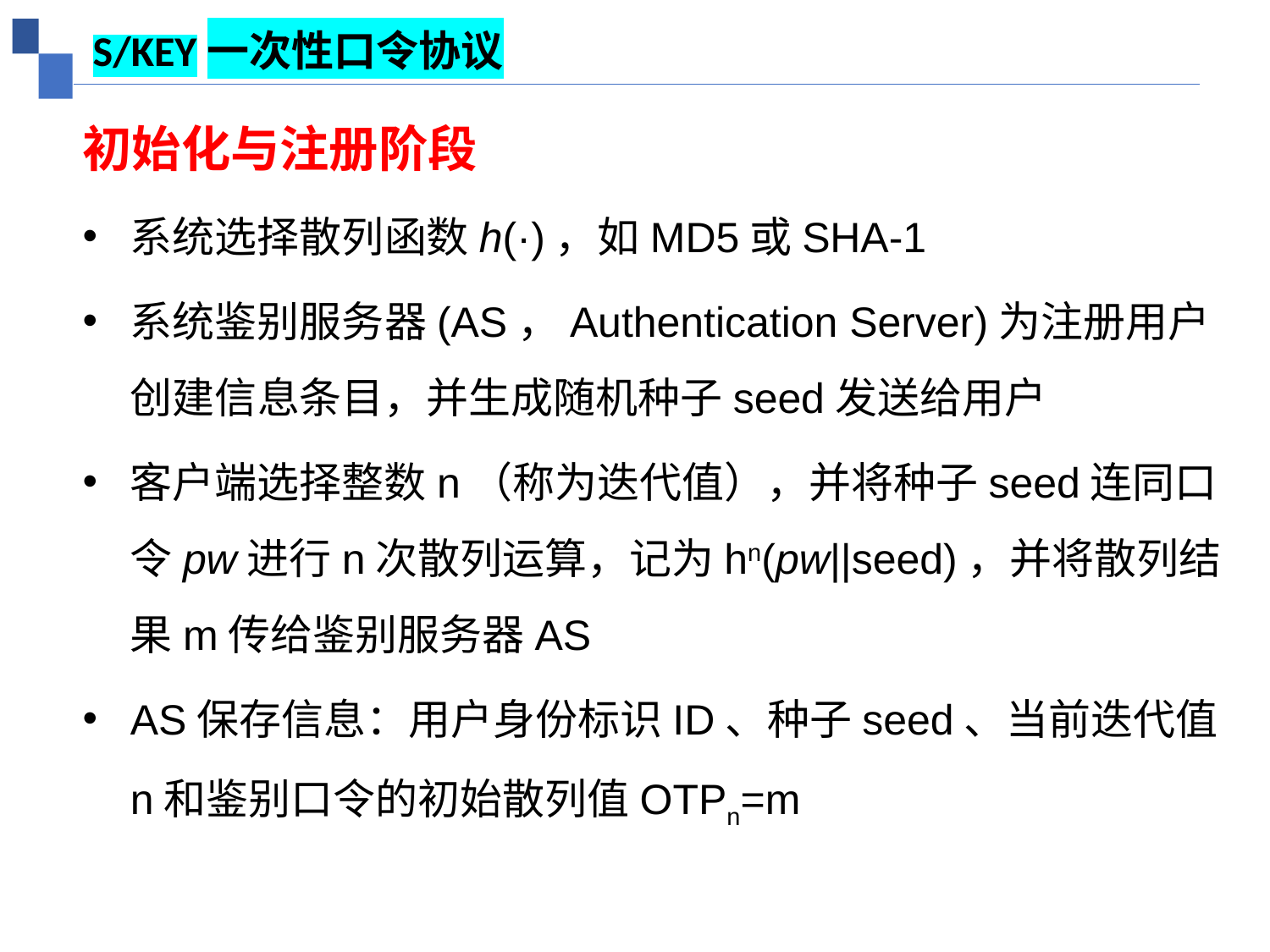

S/KEY一次性口令协议
初始化与注册阶段
系统选择散列函数h(·)，如MD5或SHA-1
系统鉴别服务器(AS，Authentication Server)为注册用户创建信息条目，并生成随机种子seed发送给用户
客户端选择整数n（称为迭代值），并将种子seed连同口令pw进行n次散列运算，记为hn(pw||seed)，并将散列结果m传给鉴别服务器AS
AS保存信息：用户身份标识ID、种子seed、当前迭代值n和鉴别口令的初始散列值OTPn=m
17